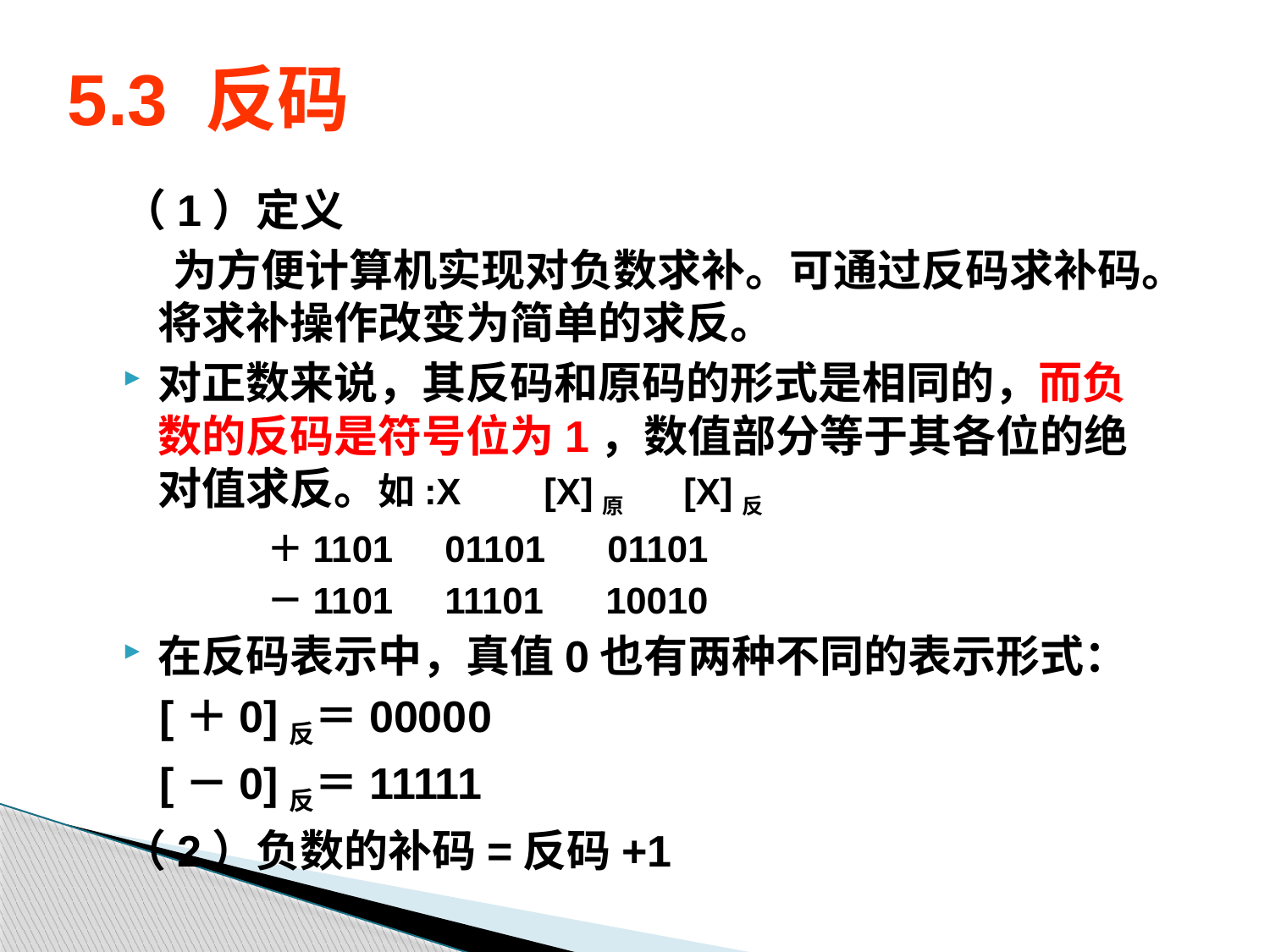

# 5.3 反码
（1）定义
    为方便计算机实现对负数求补。可通过反码求补码。将求补操作改变为简单的求反。
对正数来说，其反码和原码的形式是相同的，而负数的反码是符号位为1，数值部分等于其各位的绝对值求反。如:X        [X]原      [X]反
                ＋1101     01101      01101
                －1101     11101      10010
在反码表示中，真值0也有两种不同的表示形式：
   [＋0]反＝00000
   [－0]反＝11111
（2）负数的补码=反码+1